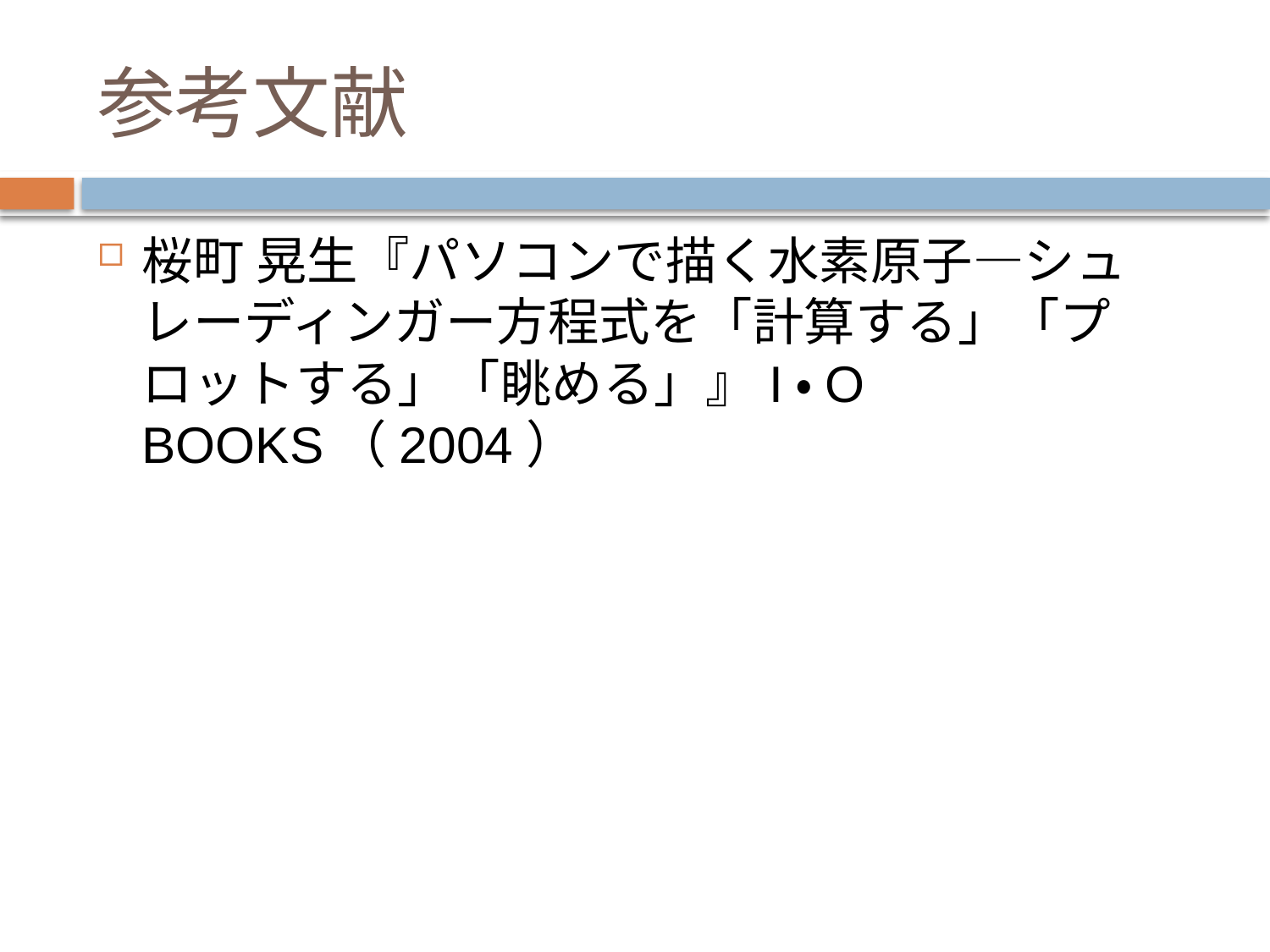

# 参考文献
桜町 晃生『パソコンで描く水素原子―シュレーディンガー方程式を「計算する」「プロットする」「眺める」』I・O BOOKS（2004）